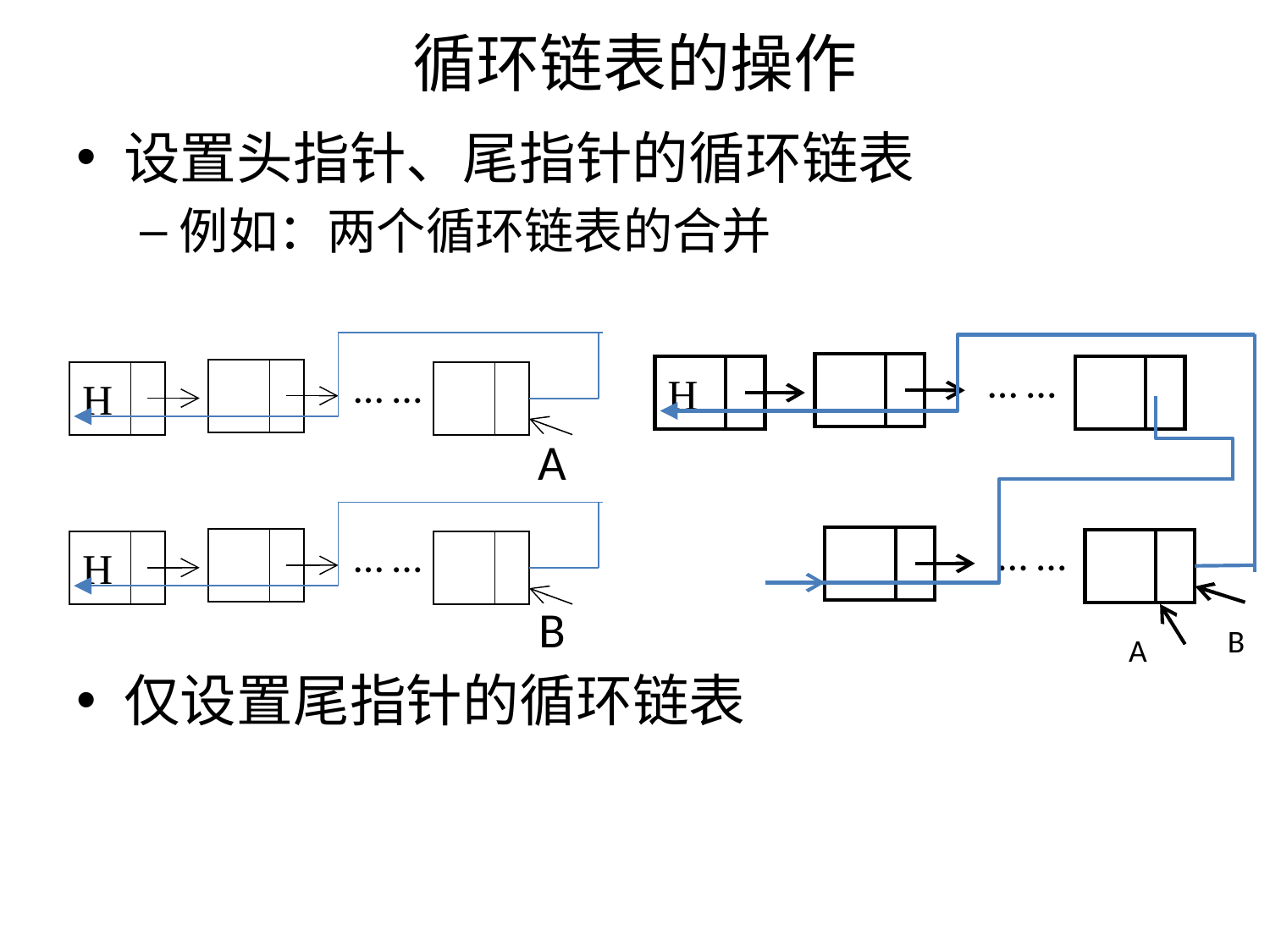

# 循环链表的操作
设置头指针、尾指针的循环链表
例如：两个循环链表的合并

仅设置尾指针的循环链表
… …

H

A
… …

H

B
… …

H

… …

B
A